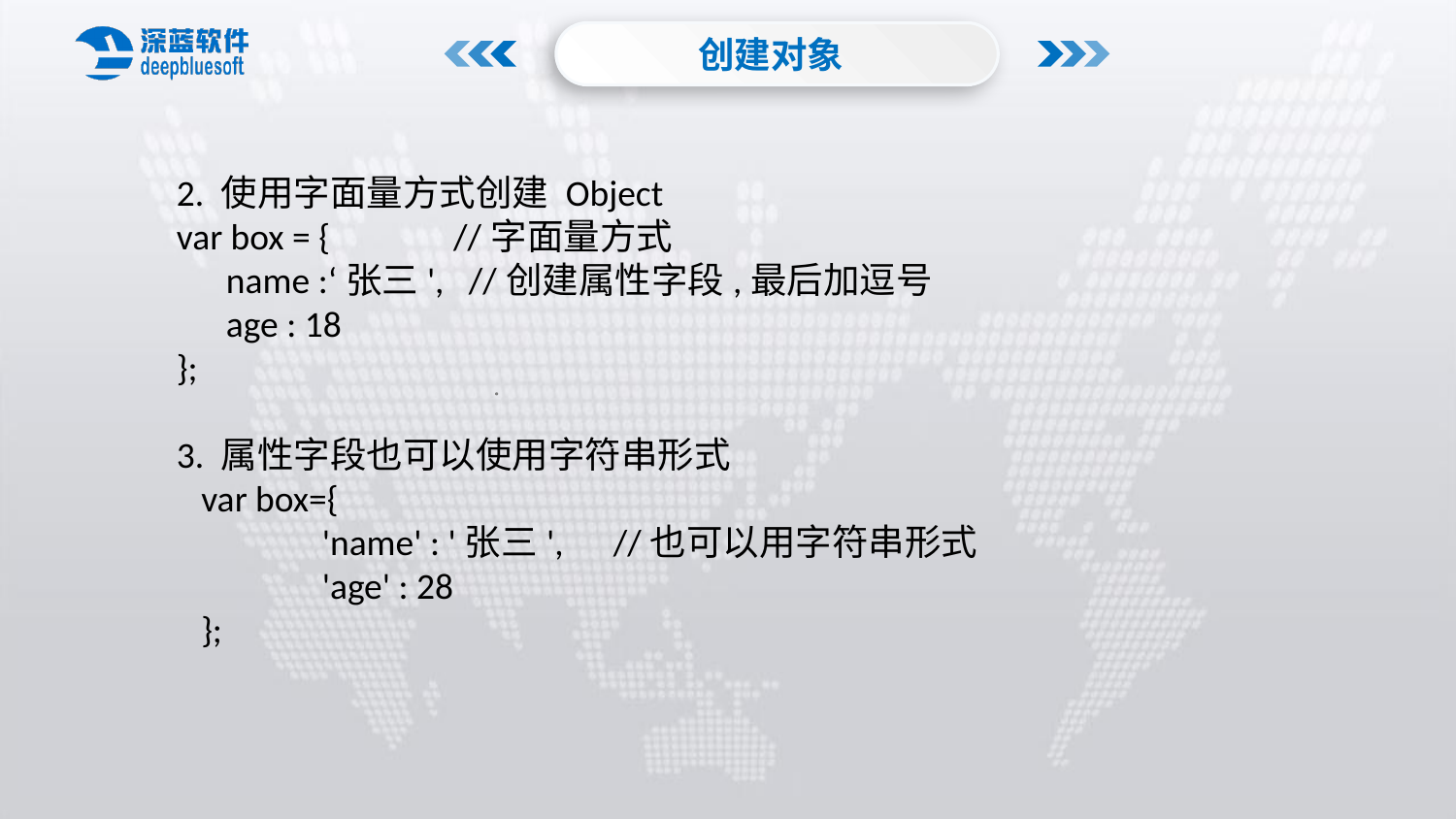

创建对象

2. 使用字面量方式创建 Object
var box = {               //字面量方式
      name :‘张三',   //创建属性字段,最后加逗号
      age : 18
};

3. 属性字段也可以使用字符串形式
   var box={
	'name' : '张三', 	//也可以用字符串形式
	'age' : 28
   };